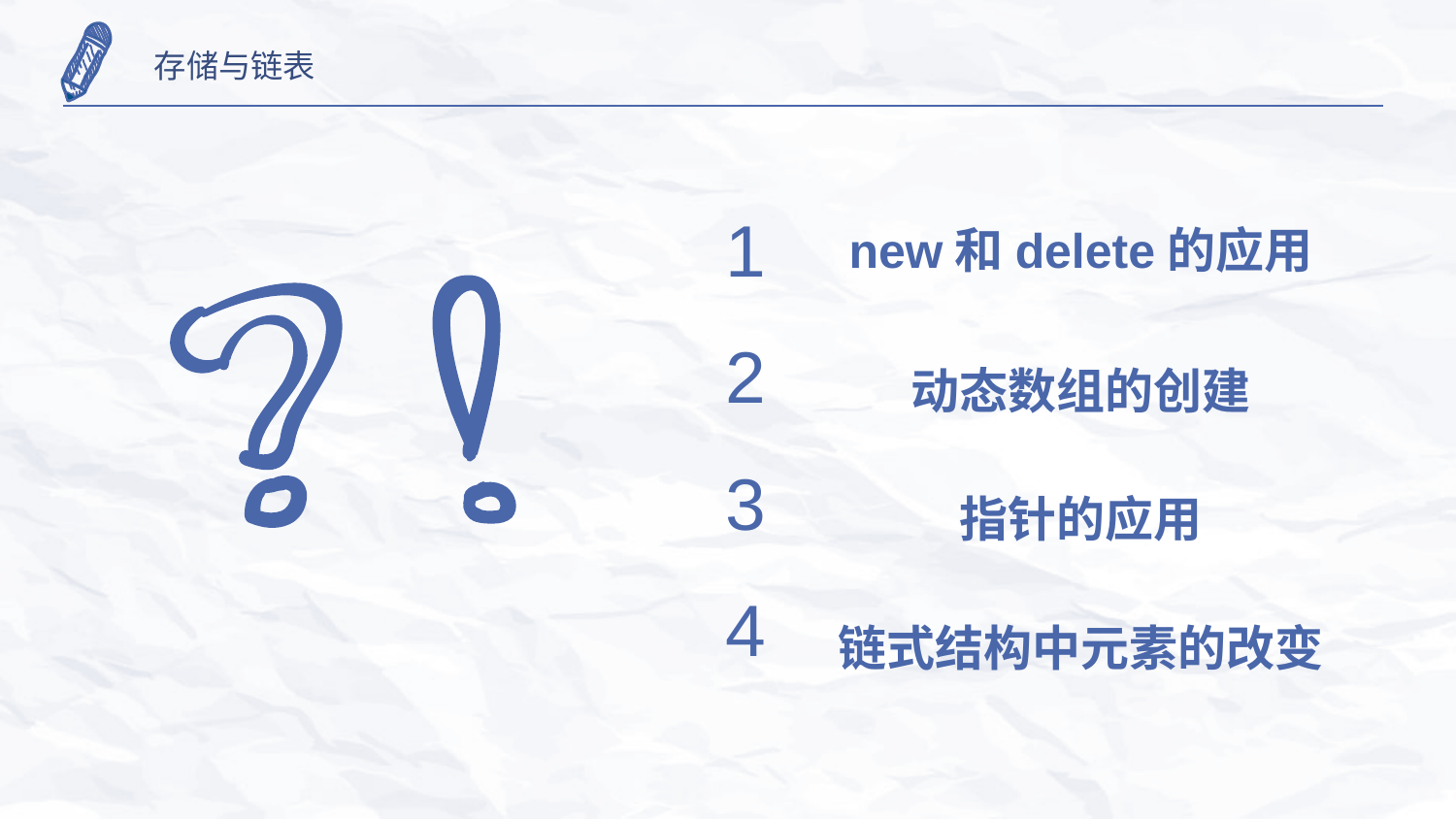

1
new和delete的应用

动态数组的创建
指针的应用
链式结构中元素的改变

2
3
4